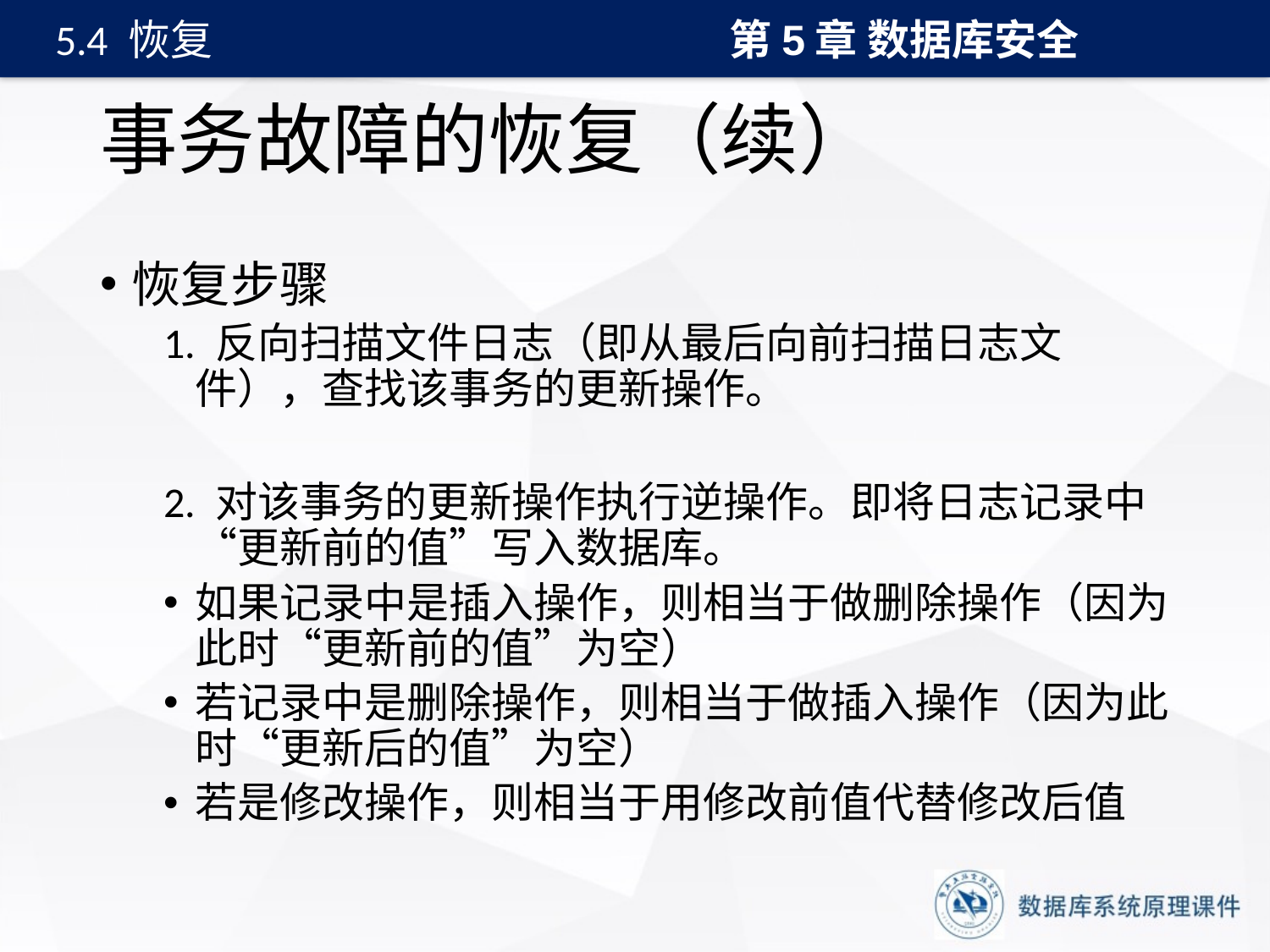

第5章 数据库安全
5.4 恢复
# 事务故障的恢复（续）
恢复步骤
1. 反向扫描文件日志（即从最后向前扫描日志文件），查找该事务的更新操作。

2. 对该事务的更新操作执行逆操作。即将日志记录中“更新前的值”写入数据库。
如果记录中是插入操作，则相当于做删除操作（因为此时“更新前的值”为空）
若记录中是删除操作，则相当于做插入操作（因为此时“更新后的值”为空）
若是修改操作，则相当于用修改前值代替修改后值